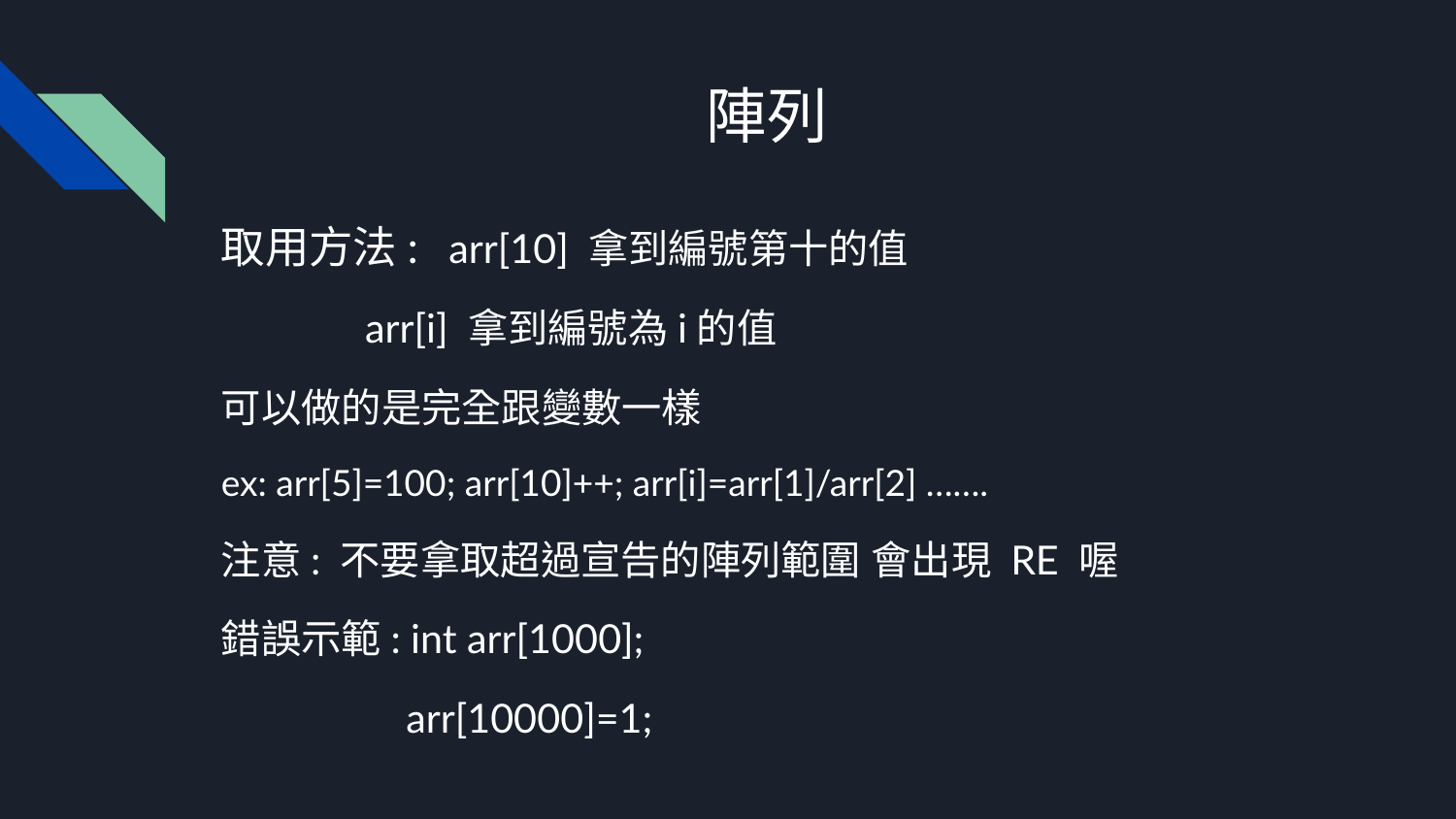

# 陣列
取用方法:   arr[10] 拿到編號第十的值
			arr[i] 拿到編號為i的值
可以做的是完全跟變數一樣
ex: arr[5]=100; arr[10]++; arr[i]=arr[1]/arr[2] …….
注意: 不要拿取超過宣告的陣列範圍 會出現 RE 喔
錯誤示範: int arr[1000];
		    arr[10000]=1;